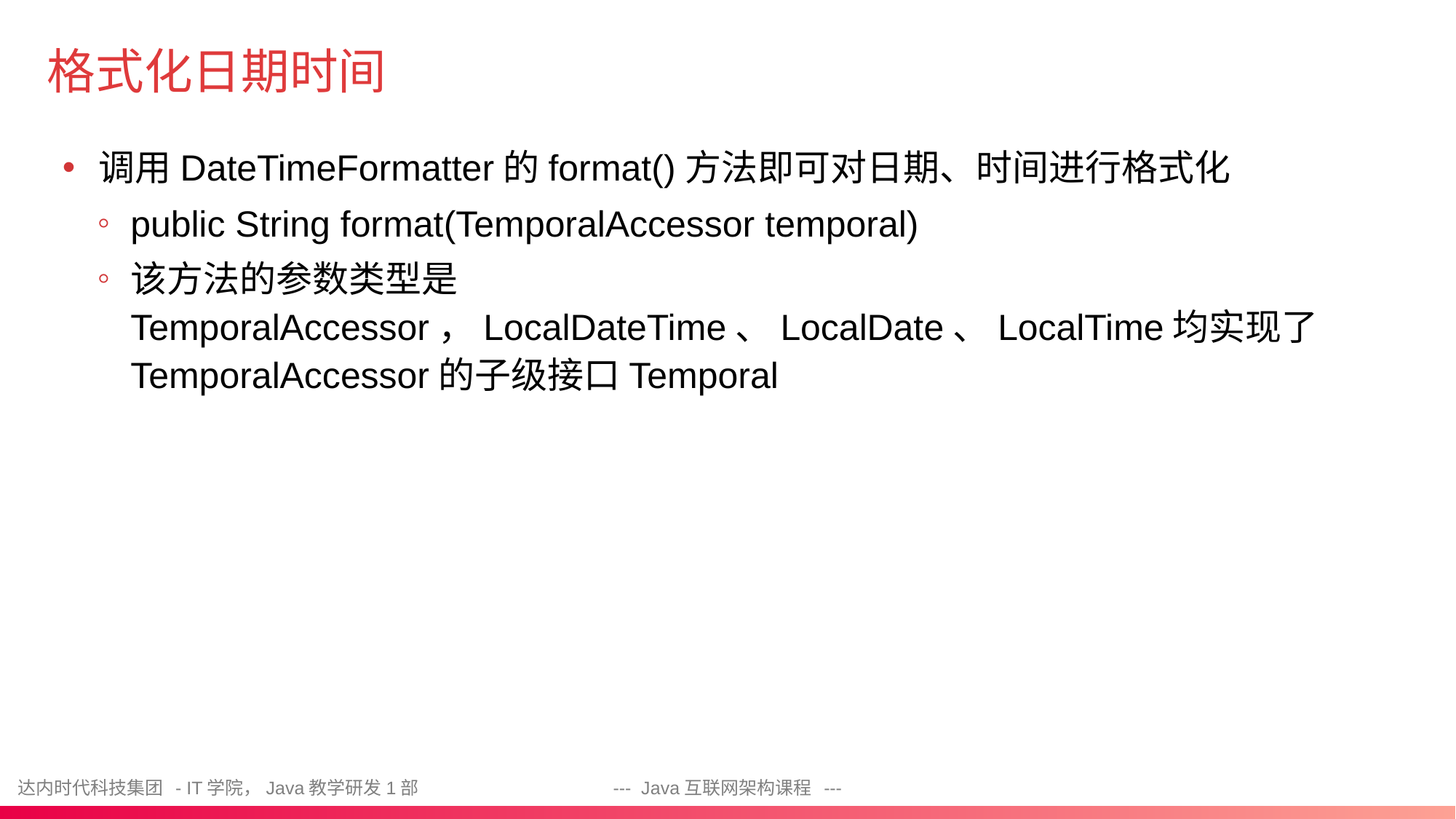

# 格式化日期时间
调用DateTimeFormatter的format()方法即可对日期、时间进行格式化
public String format(TemporalAccessor temporal)
该方法的参数类型是TemporalAccessor，LocalDateTime、LocalDate、LocalTime均实现了TemporalAccessor的子级接口Temporal